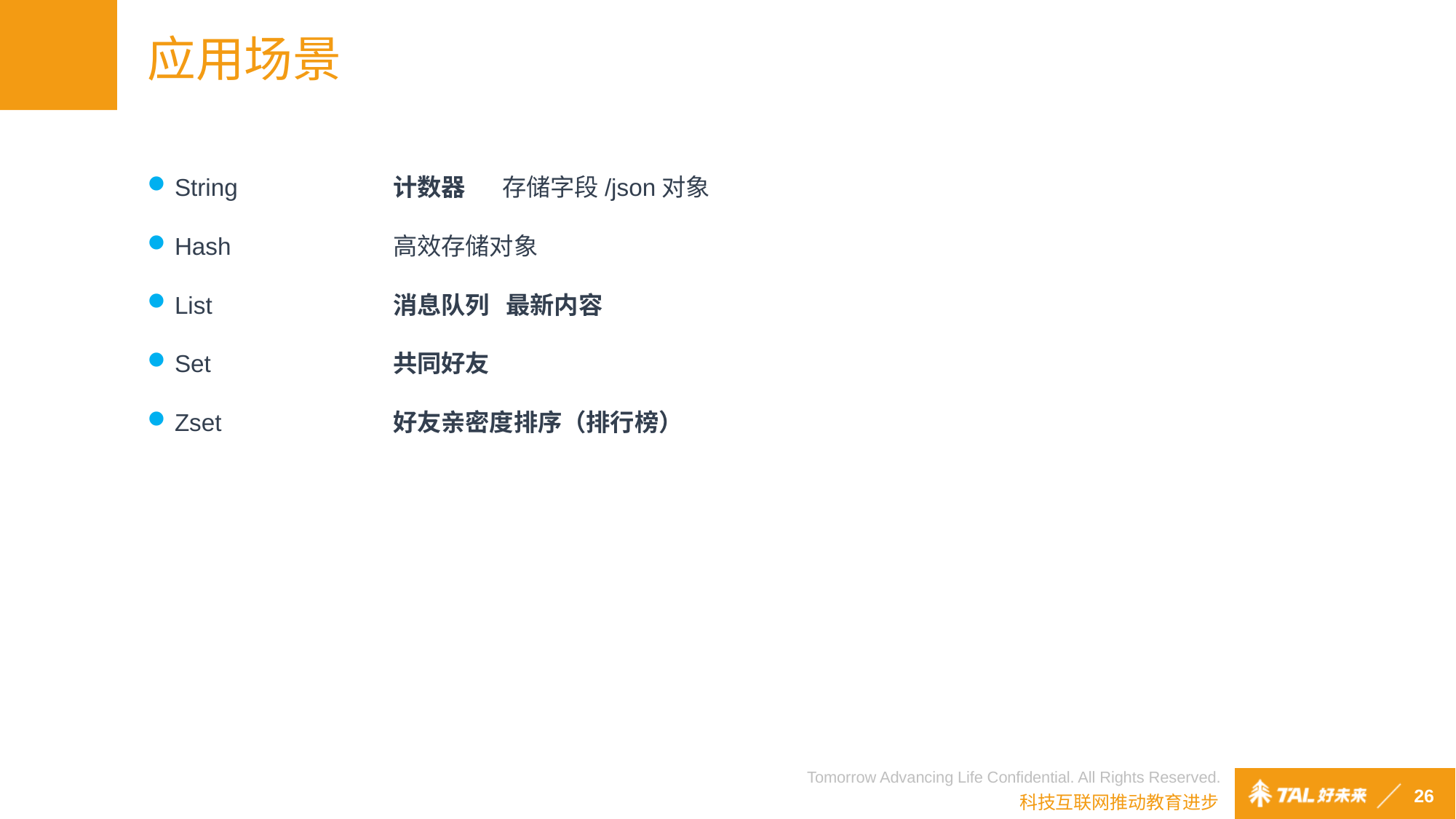

# 应用场景
String		计数器	存储字段/json对象
Hash		高效存储对象
List		消息队列   最新内容
Set		共同好友
Zset		好友亲密度排序（排行榜）
26